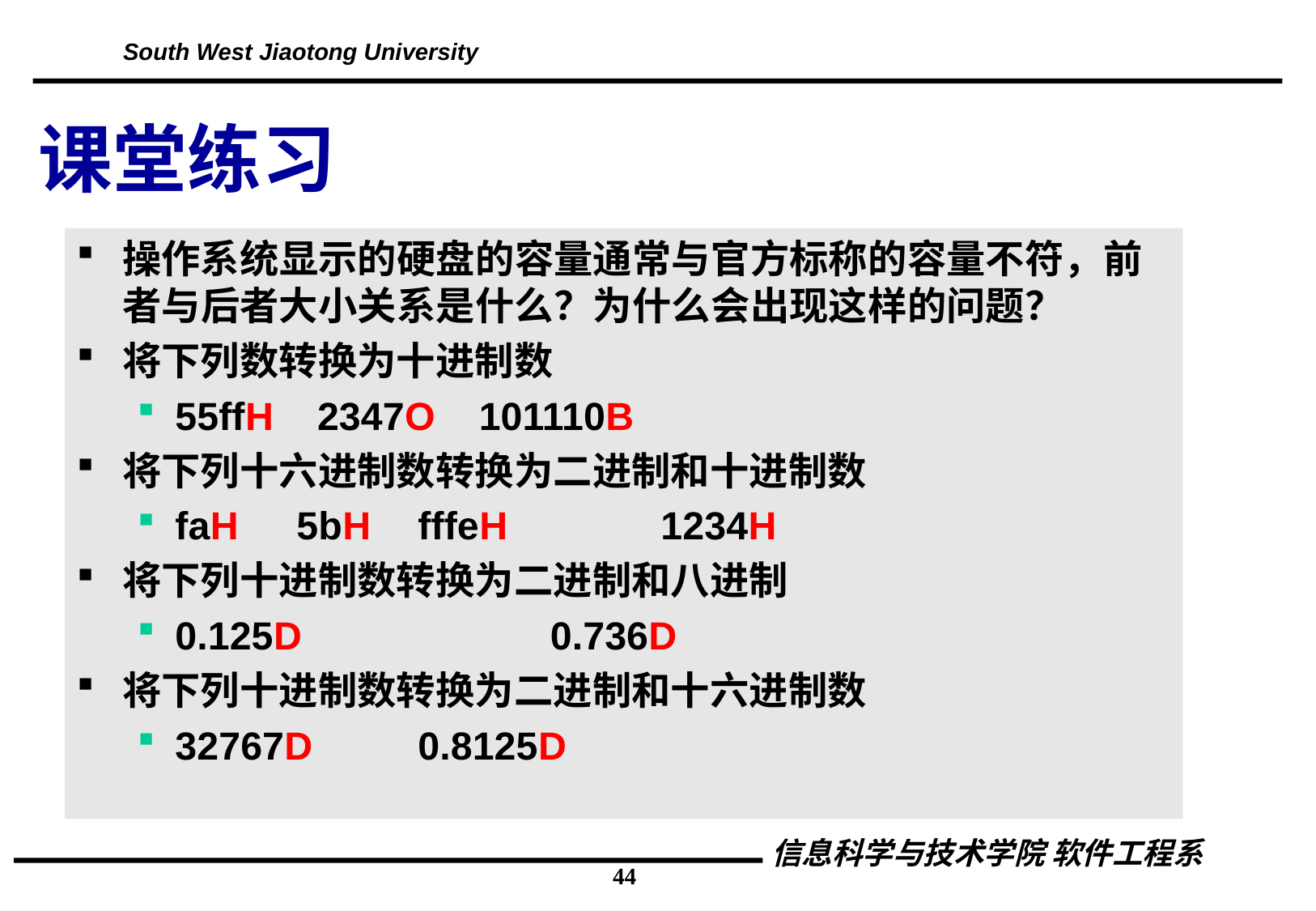

# 课堂练习
操作系统显示的硬盘的容量通常与官方标称的容量不符，前者与后者大小关系是什么？为什么会出现这样的问题？
将下列数转换为十进制数
55ffH    2347O    101110B
将下列十六进制数转换为二进制和十进制数
faH	5bH	fffeH		1234H
将下列十进制数转换为二进制和八进制
0.125D		 0.736D
将下列十进制数转换为二进制和十六进制数
32767D  	0.8125D

44